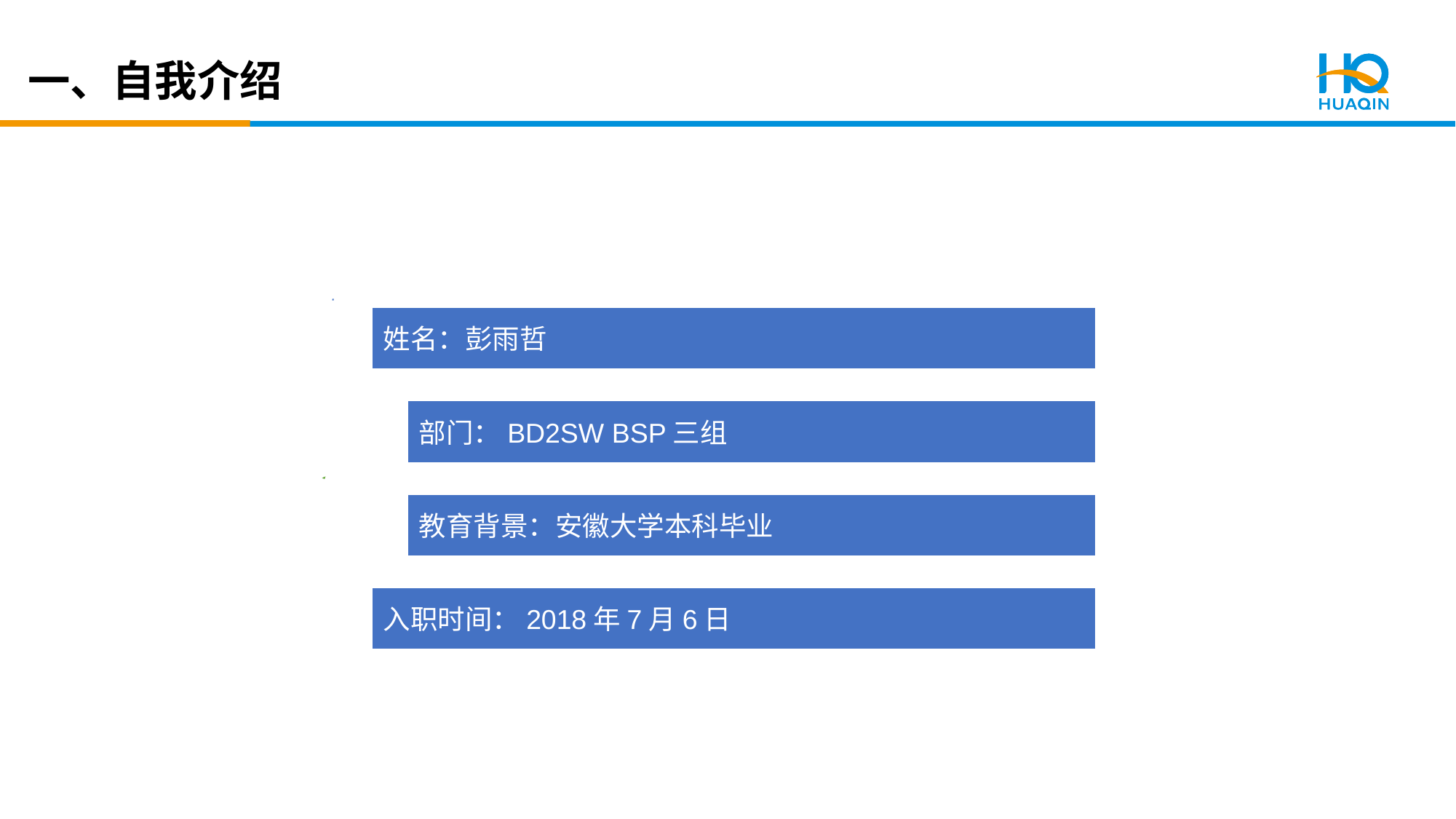

一、自我介绍
姓名：彭雨哲
部门：BD2SW BSP三组
教育背景：安徽大学本科毕业
入职时间：2018年7月6日